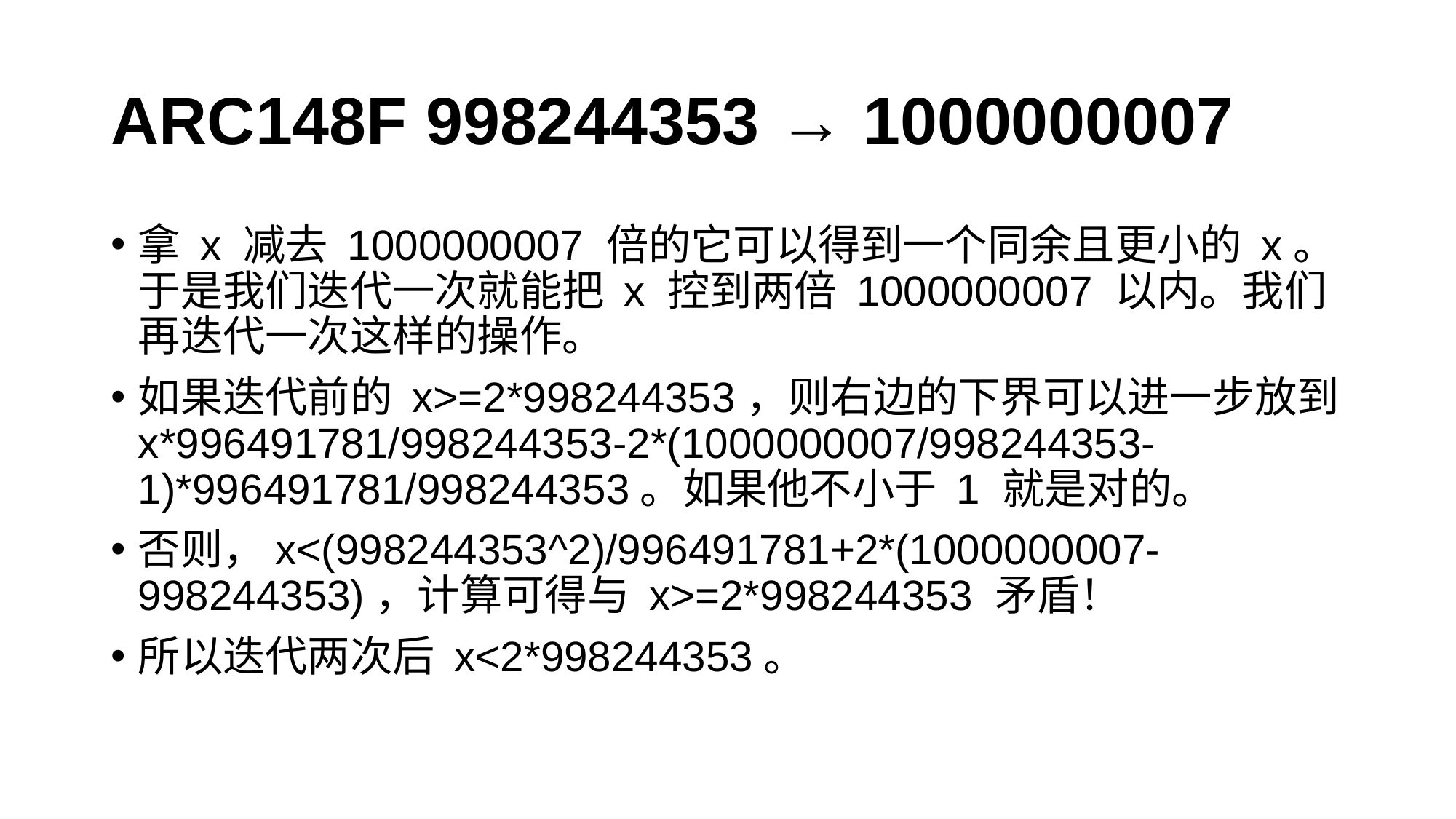

# ARC148F 998244353 → 1000000007
拿 x 减去 1000000007 倍的它可以得到一个同余且更小的 x。于是我们迭代一次就能把 x 控到两倍 1000000007 以内。我们再迭代一次这样的操作。
如果迭代前的 x>=2*998244353，则右边的下界可以进一步放到 x*​996491781/998244353-2*(1000000007/998244353-1)*996491781/998244353。如果他不小于 1 就是对的。
否则，x<(998244353^2)/996491781+2*(1000000007-998244353)，计算可得与 x>=2*998244353 矛盾！
所以迭代两次后 x<2*998244353。